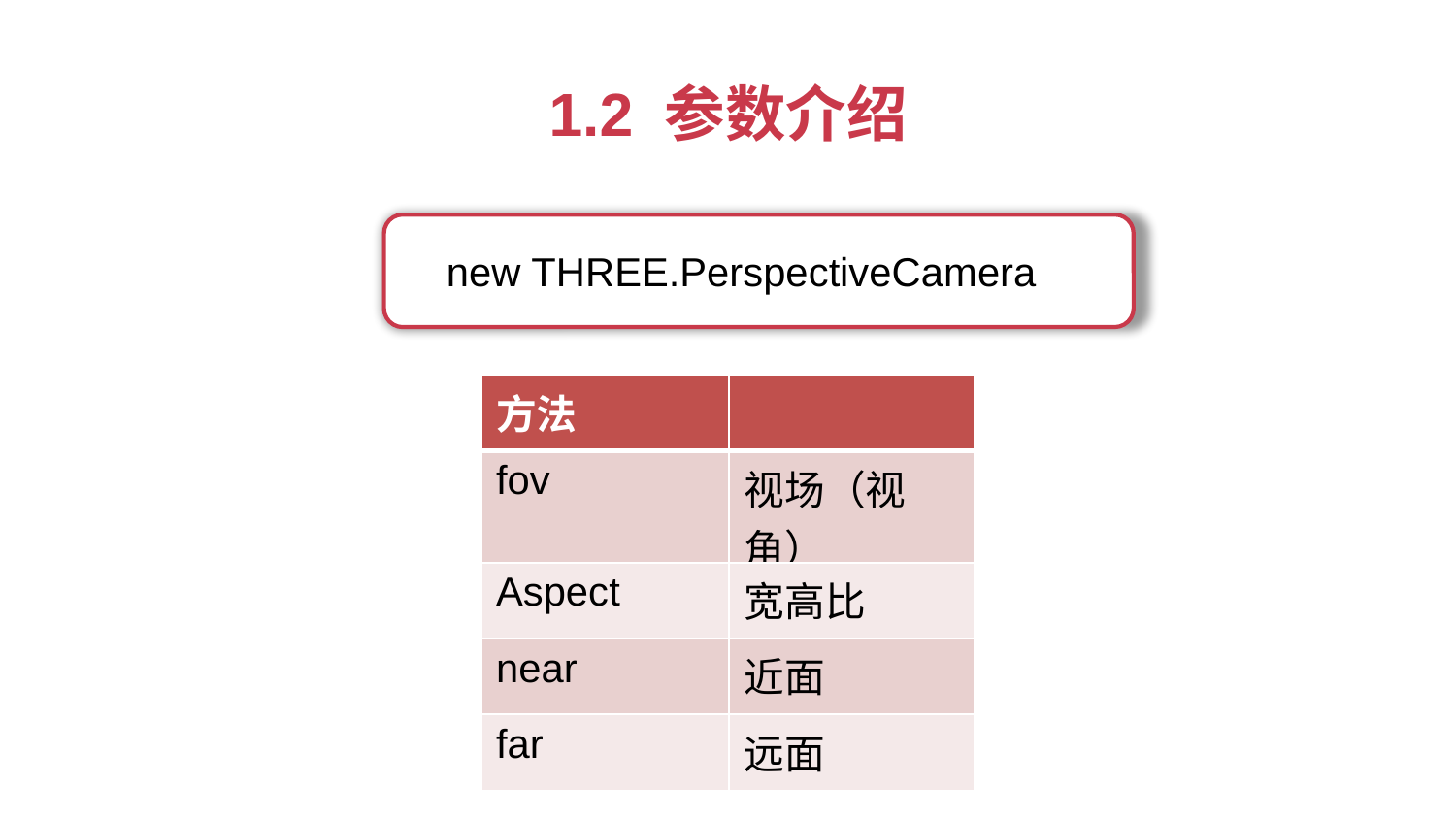

1.2 参数介绍
new THREE.PerspectiveCamera
| 方法 |  |
| --- | --- |
| fov | 视场（视角） |
| Aspect | 宽高比 |
| near | 近面 |
| far | 远面 |